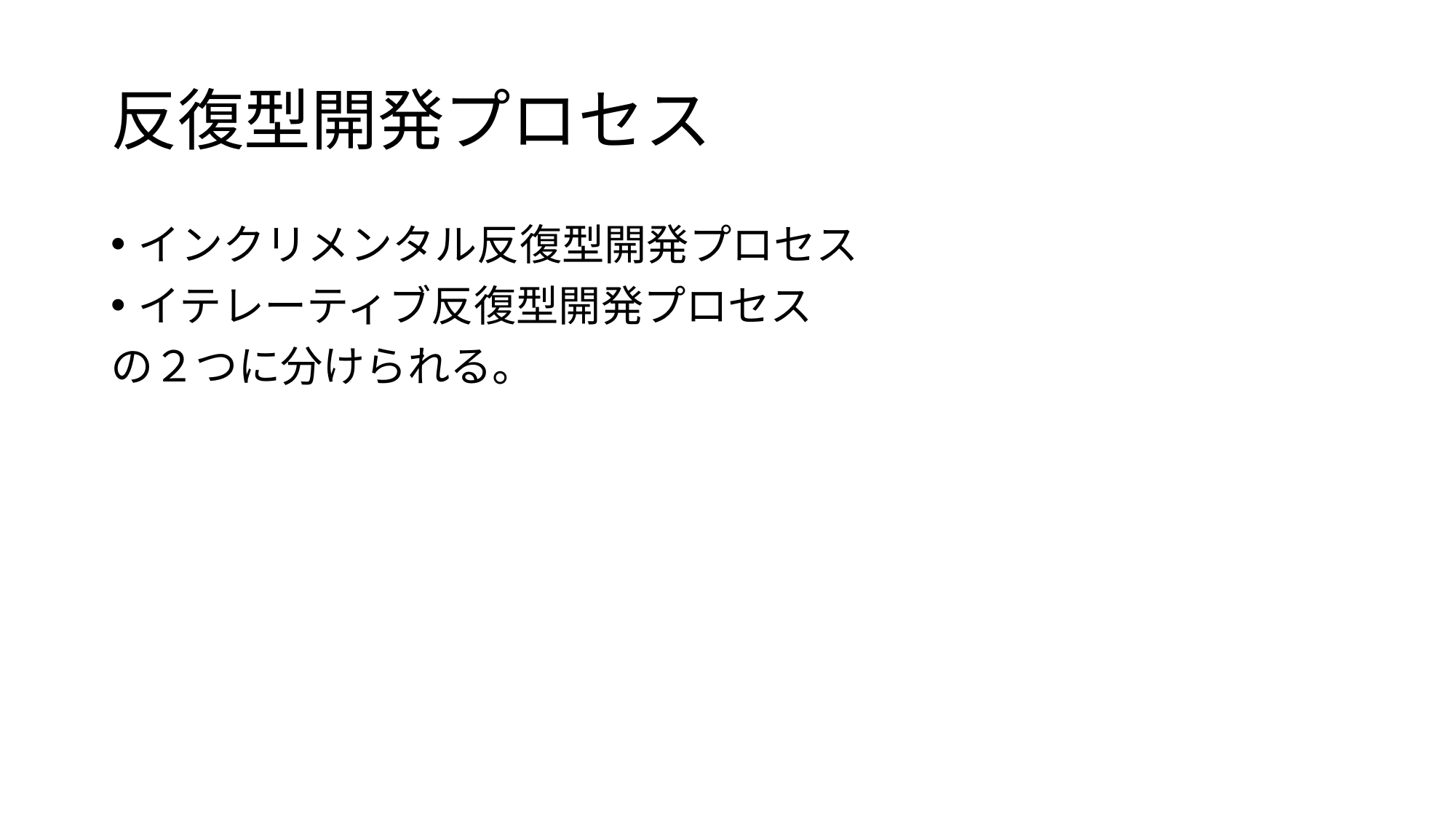

# 反復型開発プロセス
インクリメンタル反復型開発プロセス
イテレーティブ反復型開発プロセス
の２つに分けられる。